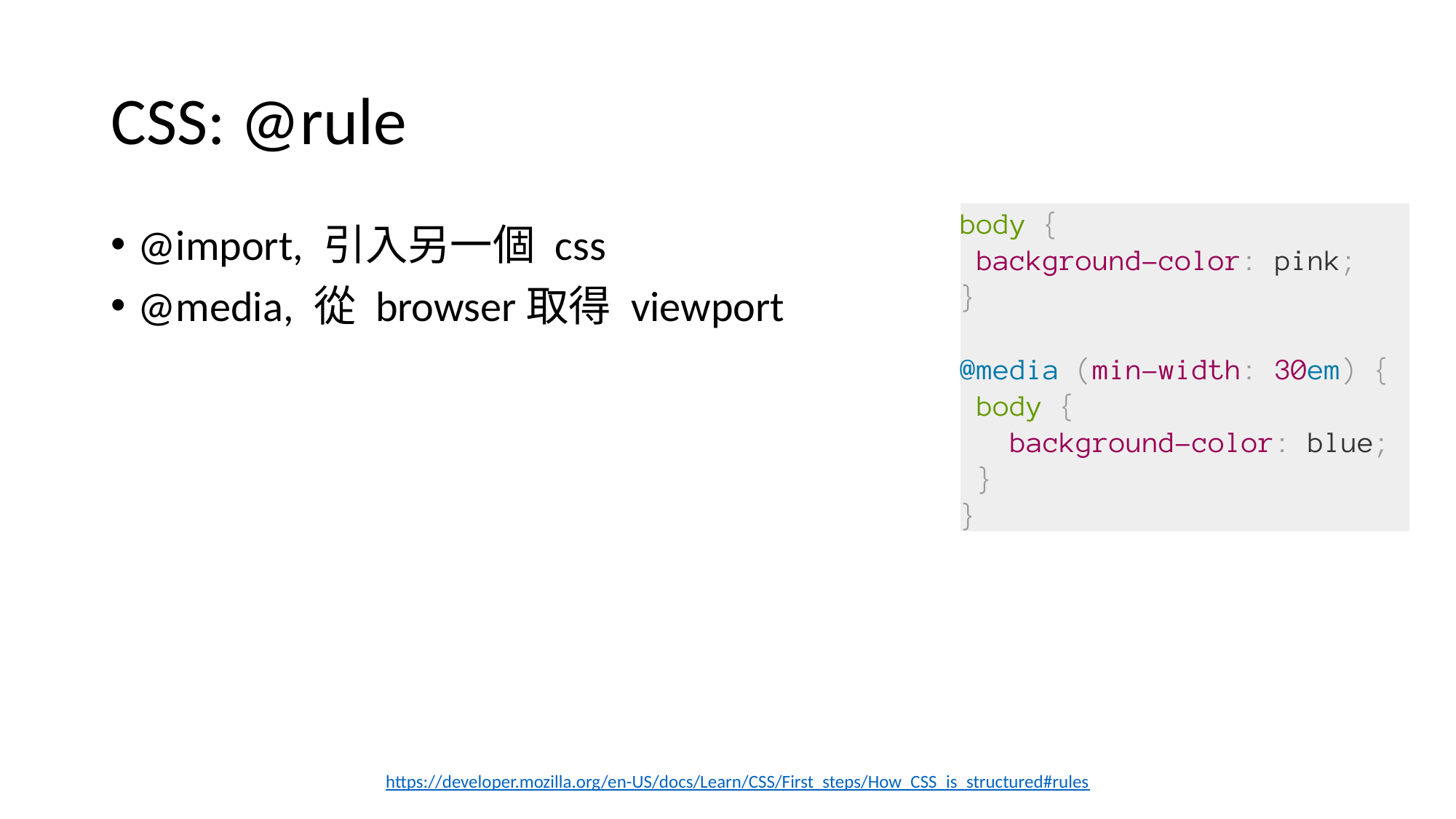

# CSS: @rule
body {
 background-color: pink;
}

@media (min-width: 30em) {
 body {
   background-color: blue;
 }
}
@import, 引入另一個 css
@media, 從 browser取得 viewport
https://developer.mozilla.org/en-US/docs/Learn/CSS/First_steps/How_CSS_is_structured#rules